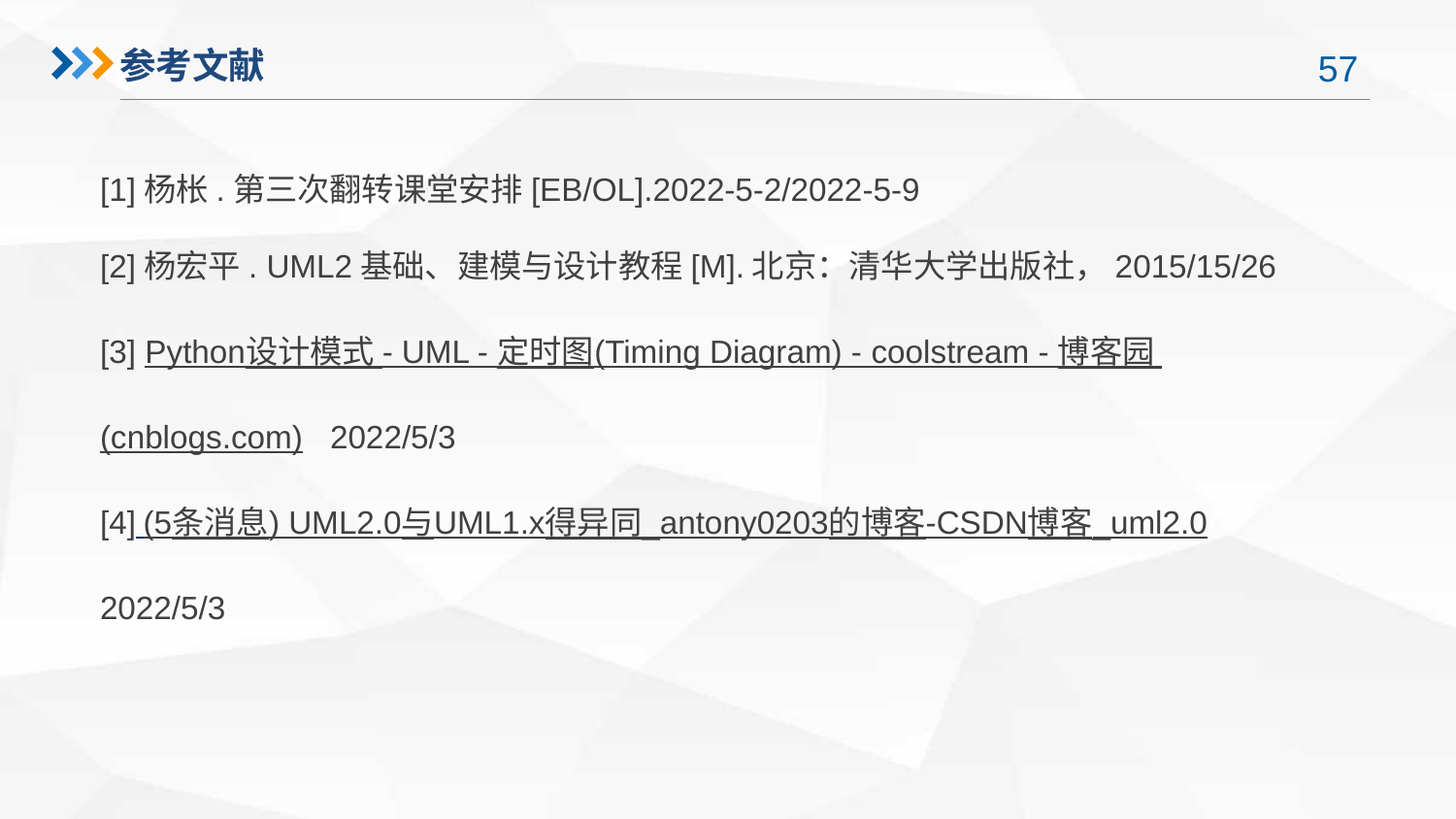

参考文献

[1]杨枨.第三次翻转课堂安排[EB/OL].2022-5-2/2022-5-9
[2]杨宏平. UML2基础、建模与设计教程[M].北京：清华大学出版社，2015/15/26
[3] Python设计模式 - UML - 定时图(Timing Diagram) - coolstream - 博客园 (cnblogs.com)   2022/5/3
[4] (5条消息) UML2.0与UML1.x得异同_antony0203的博客-CSDN博客_uml2.0 2022/5/3